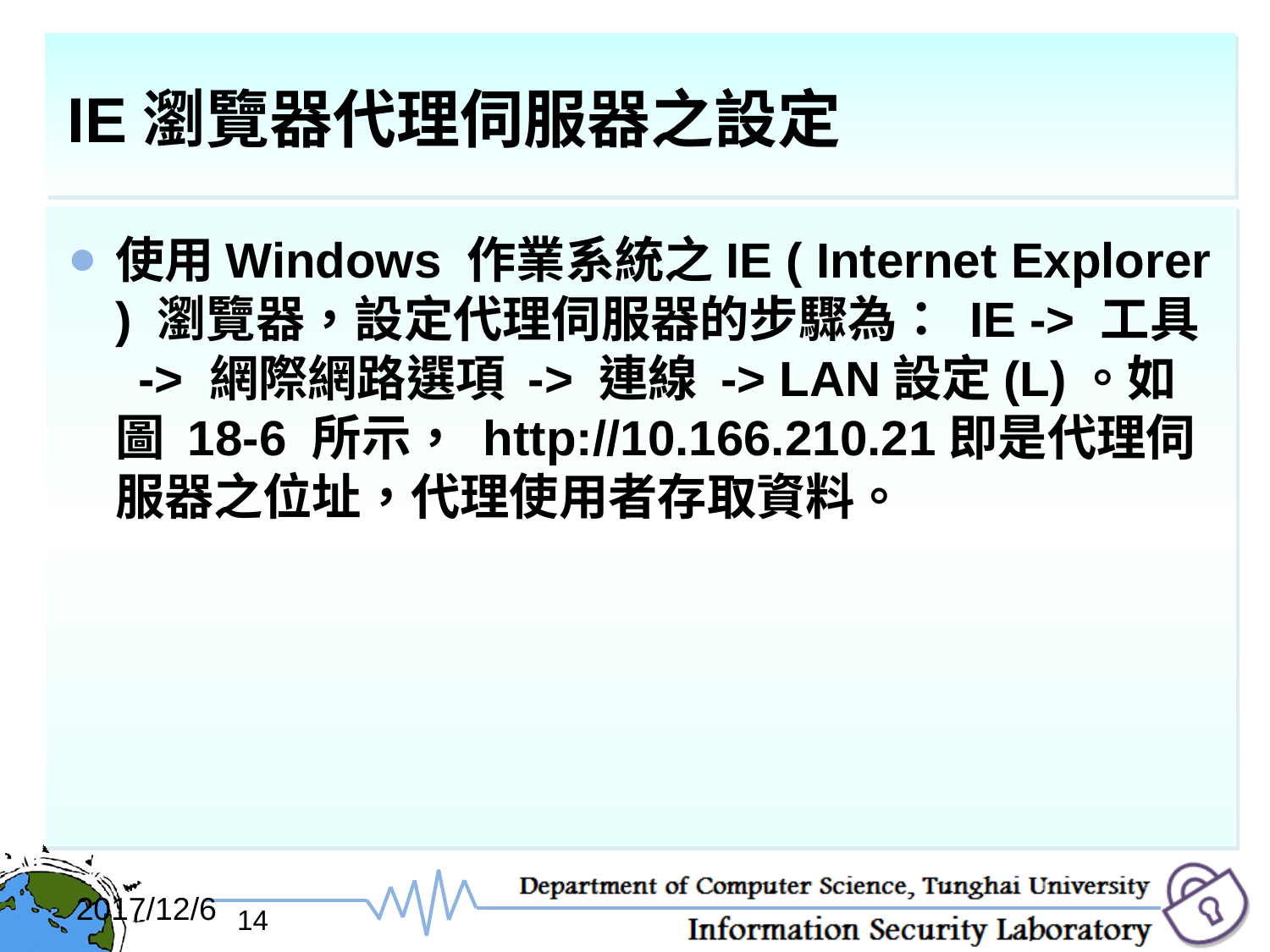

# IE瀏覽器代理伺服器之設定
使用Windows 作業系統之IE ( Internet Explorer ) 瀏覽器，設定代理伺服器的步驟為： IE -> 工具 -> 網際網路選項 -> 連線 -> LAN設定(L)。如圖 18-6 所示， http://10.166.210.21即是代理伺服器之位址，代理使用者存取資料。
2017/12/6
14